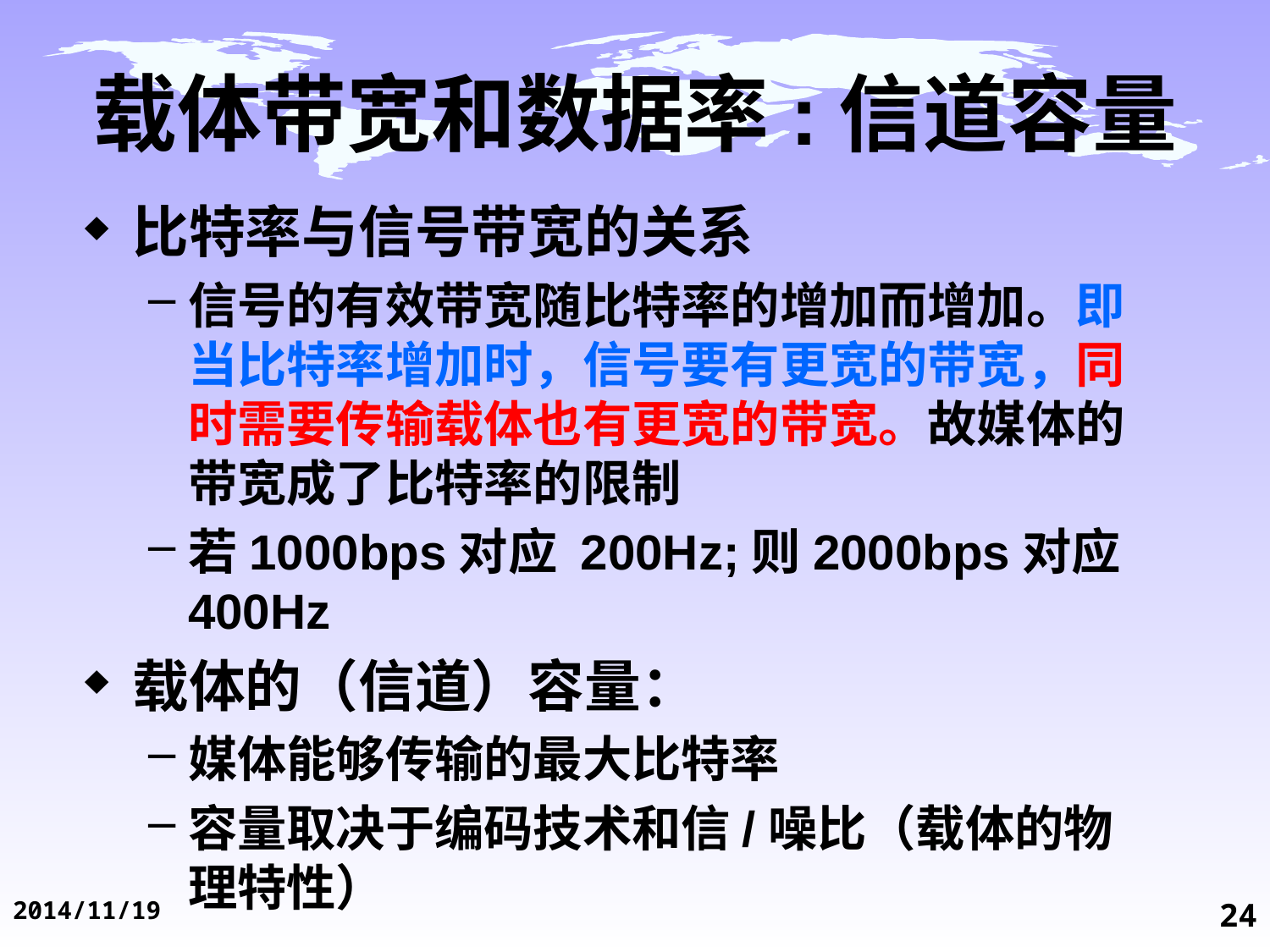

# 载体带宽和数据率:信道容量
比特率与信号带宽的关系
信号的有效带宽随比特率的增加而增加。即当比特率增加时，信号要有更宽的带宽，同时需要传输载体也有更宽的带宽。故媒体的带宽成了比特率的限制
若1000bps对应 200Hz;则2000bps对应400Hz
载体的（信道）容量：
媒体能够传输的最大比特率
容量取决于编码技术和信/噪比（载体的物理特性）
2014/11/19
24